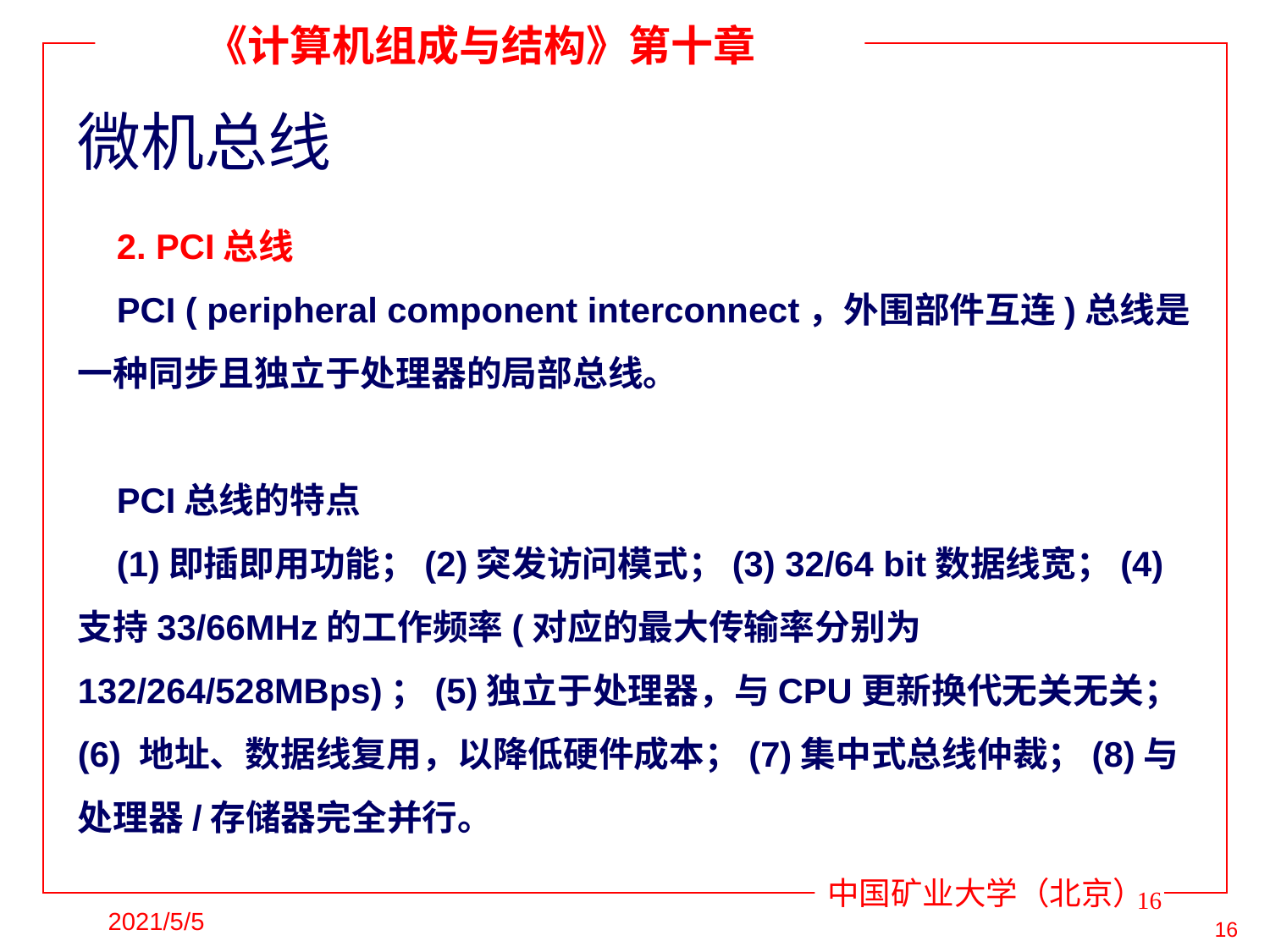

# 微机总线
    2. PCI总线
    PCI ( peripheral component interconnect，外围部件互连)总线是一种同步且独立于处理器的局部总线。

    PCI总线的特点
    (1)即插即用功能；(2)突发访问模式；(3) 32/64 bit数据线宽；(4)支持33/66MHz的工作频率(对应的最大传输率分别为132/264/528MBps)；(5)独立于处理器，与CPU更新换代无关无关；(6) 地址、数据线复用，以降低硬件成本；(7)集中式总线仲裁；(8)与处理器/存储器完全并行。
16
2021/5/5